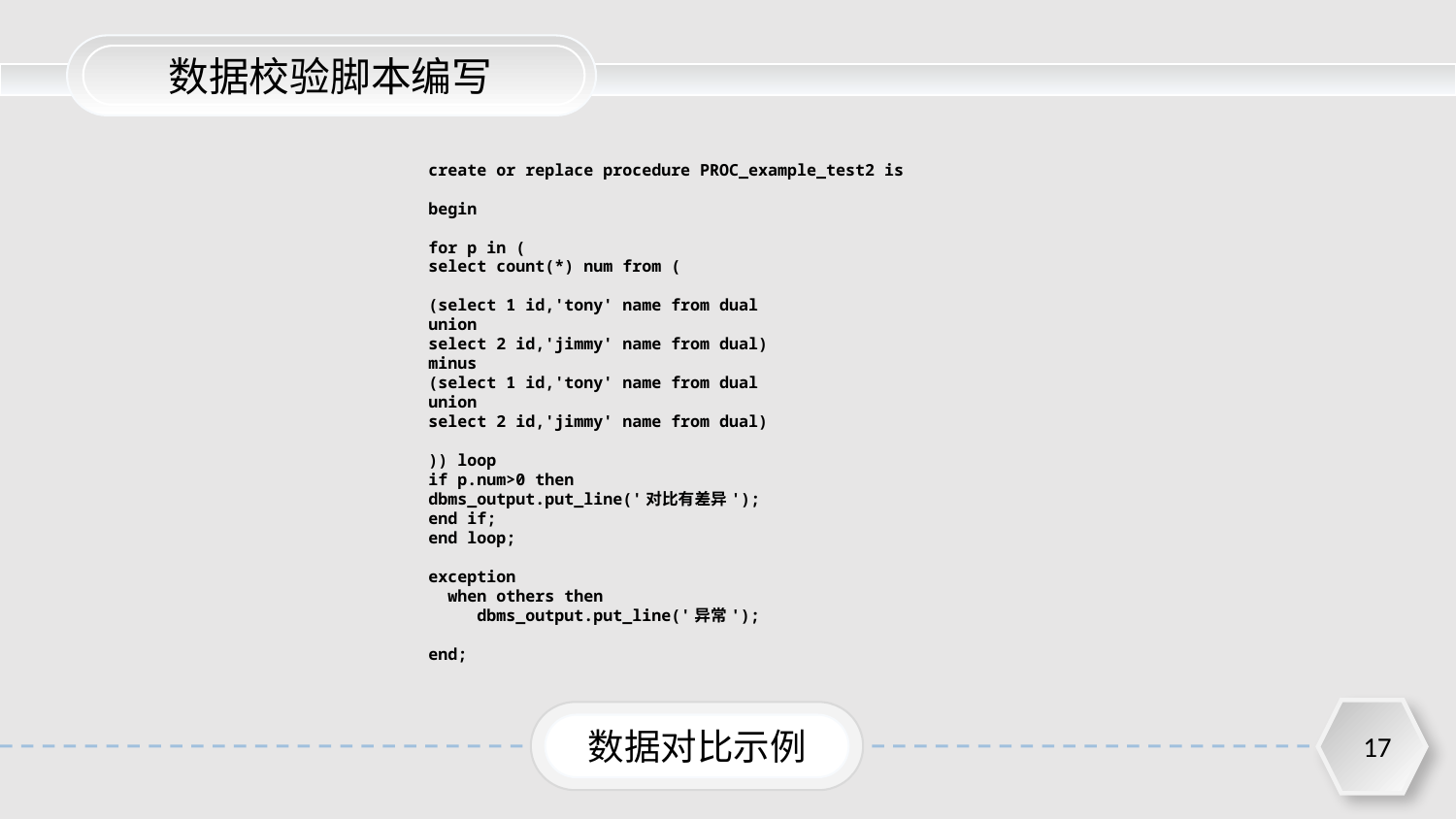

数据校验脚本编写
create or replace procedure PROC_example_test2 is

begin

for p in (
select count(*) num from (

(select 1 id,'tony' name from dual
union
select 2 id,'jimmy' name from dual)
minus
(select 1 id,'tony' name from dual
union
select 2 id,'jimmy' name from dual)

)) loop
if p.num>0 then
dbms_output.put_line('对比有差异');
end if;
end loop;

exception
  when others then
     dbms_output.put_line('异常');

end;
数据对比示例